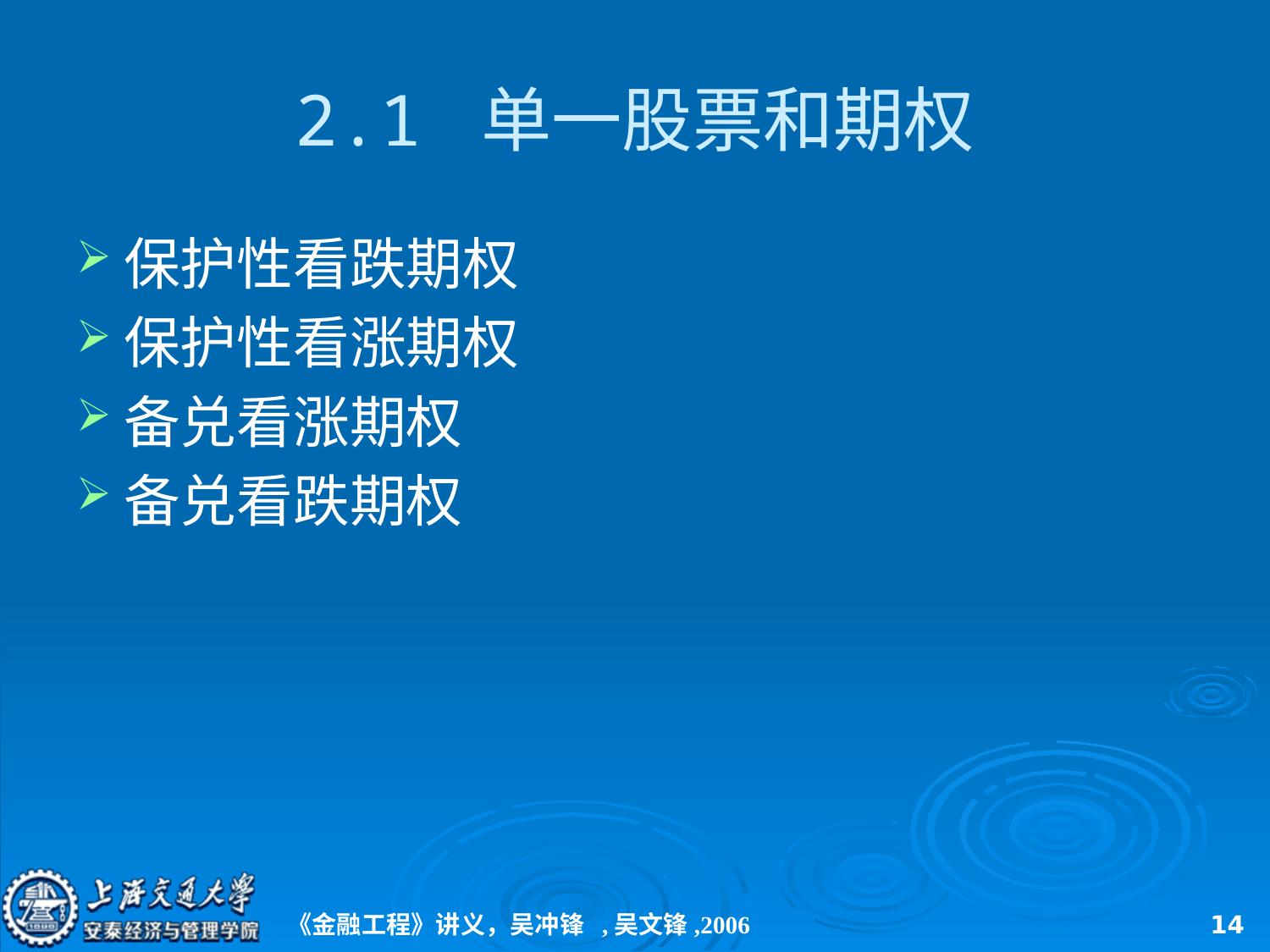

# 2.1 单一股票和期权
保护性看跌期权
保护性看涨期权
备兑看涨期权
备兑看跌期权